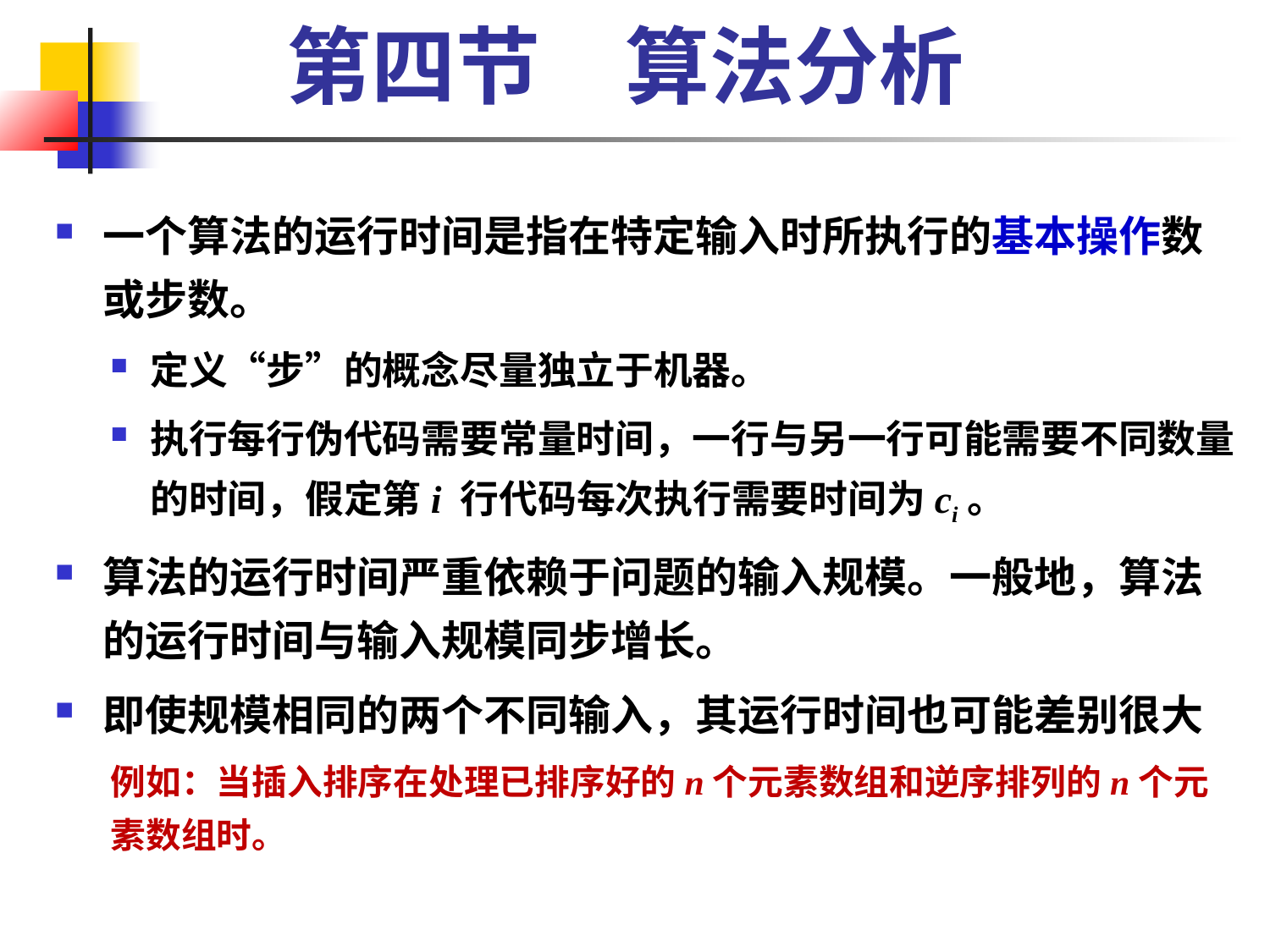

第四节　算法分析
一个算法的运行时间是指在特定输入时所执行的基本操作数或步数。
定义“步”的概念尽量独立于机器。
执行每行伪代码需要常量时间，一行与另一行可能需要不同数量的时间，假定第i 行代码每次执行需要时间为ci。
算法的运行时间严重依赖于问题的输入规模。一般地，算法的运行时间与输入规模同步增长。
即使规模相同的两个不同输入，其运行时间也可能差别很大
例如：当插入排序在处理已排序好的n个元素数组和逆序排列的n个元素数组时。